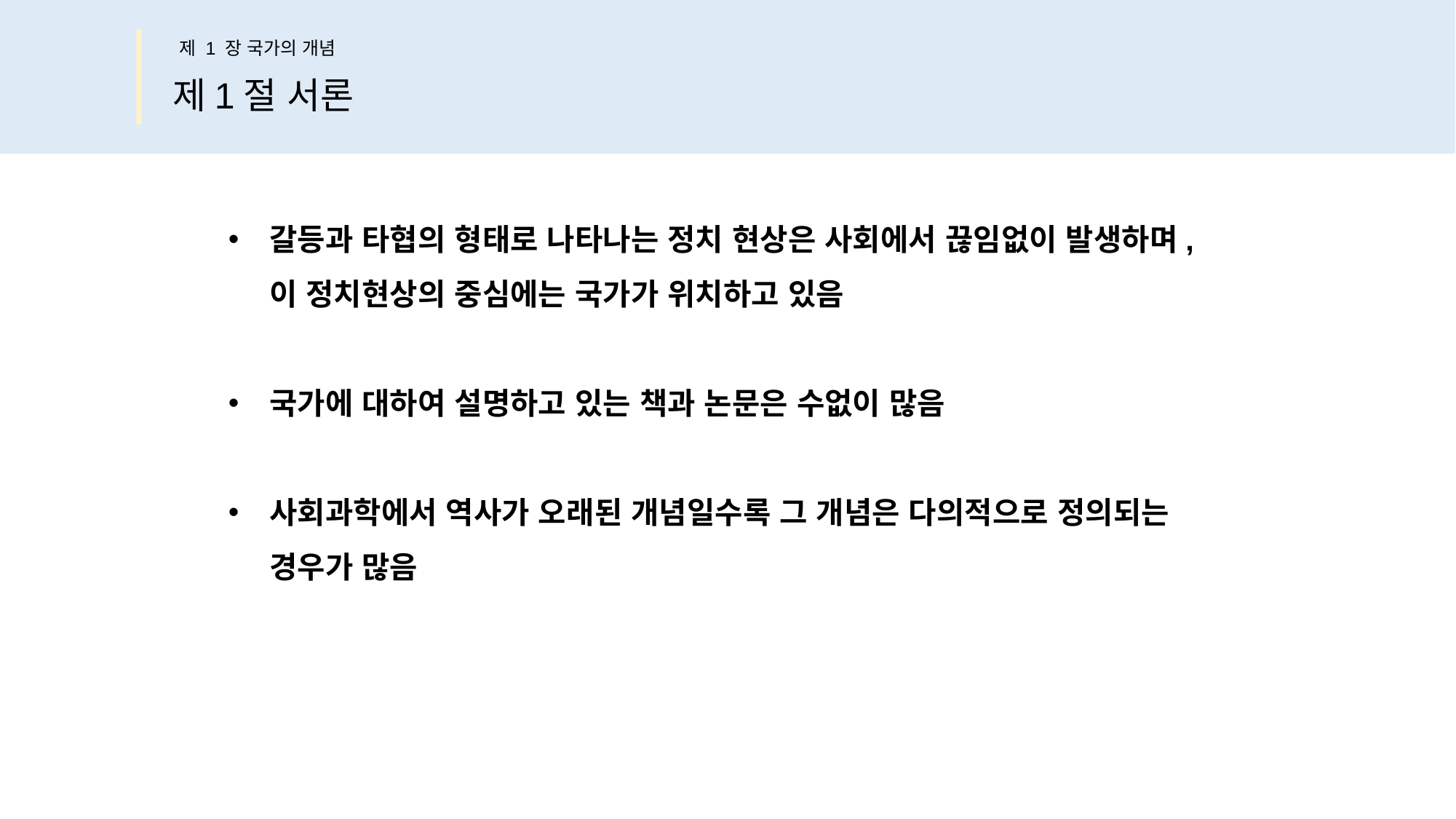

제 1 장 국가의 개념
제1절 서론
갈등과 타협의 형태로 나타나는 정치 현상은 사회에서 끊임없이 발생하며,
이 정치현상의 중심에는 국가가 위치하고 있음

국가에 대하여 설명하고 있는 책과 논문은 수없이 많음

사회과학에서 역사가 오래된 개념일수록 그 개념은 다의적으로 정의되는
경우가 많음